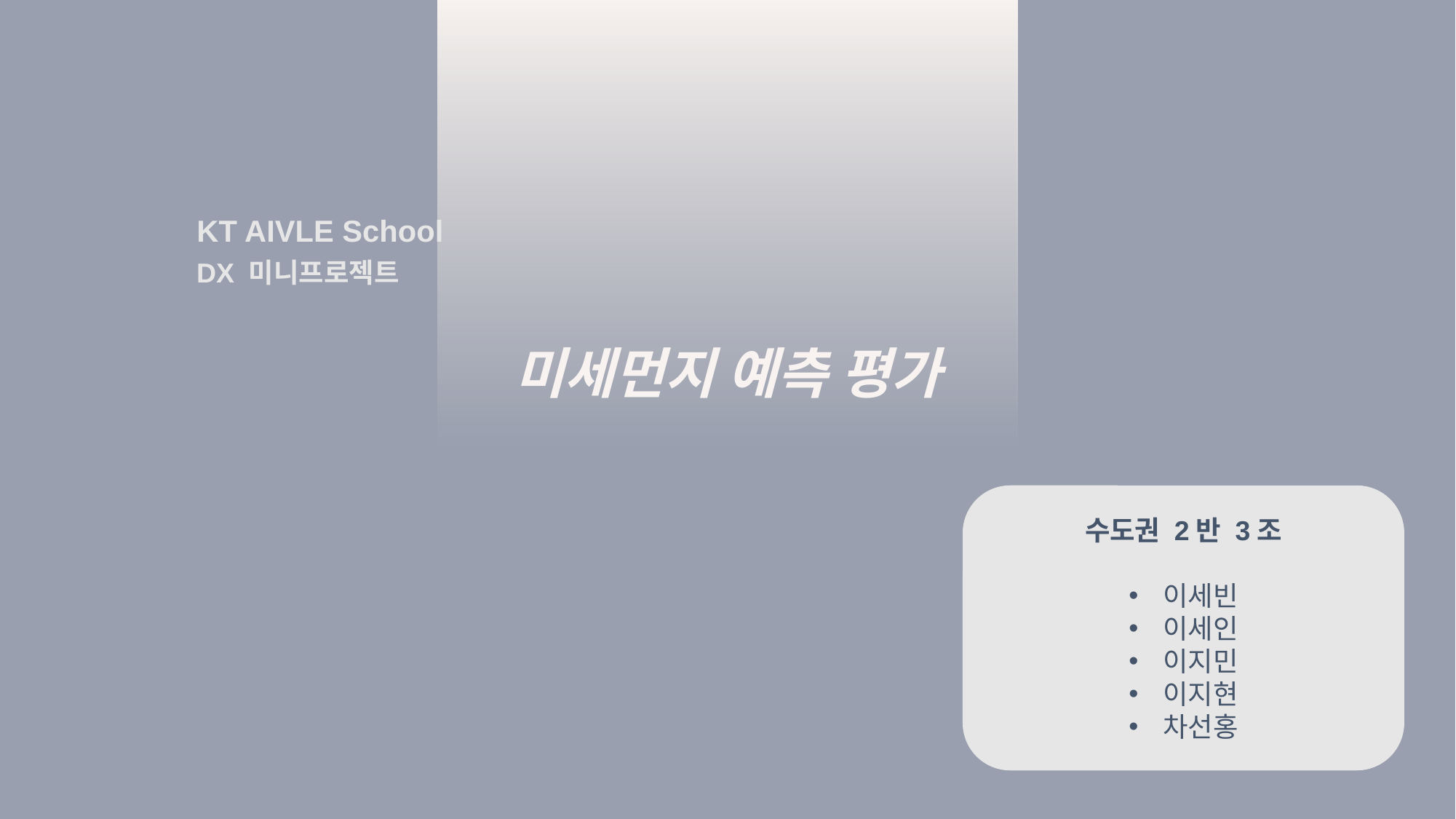

KT AIVLE School

DX 미니프로젝트
미세먼지 예측 평가
수도권 2반 3조

이세빈
이세인
이지민
이지현
차선홍